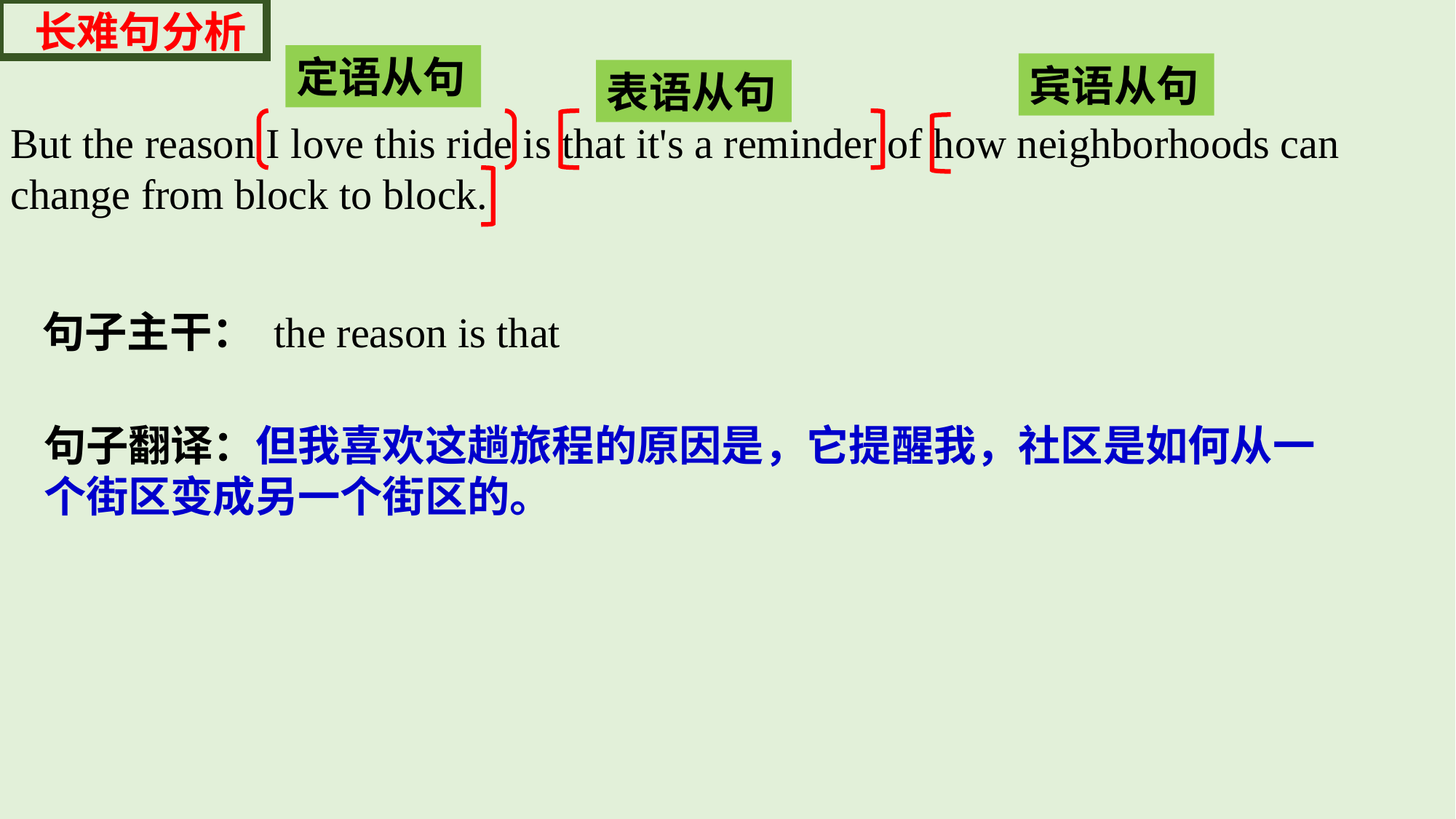

长难句分析
定语从句
宾语从句
表语从句
But the reason I love this ride is that it's a reminder of how neighborhoods can change from block to block.

句子主干： the reason is that
句子翻译：但我喜欢这趟旅程的原因是，它提醒我，社区是如何从一个街区变成另一个街区的。